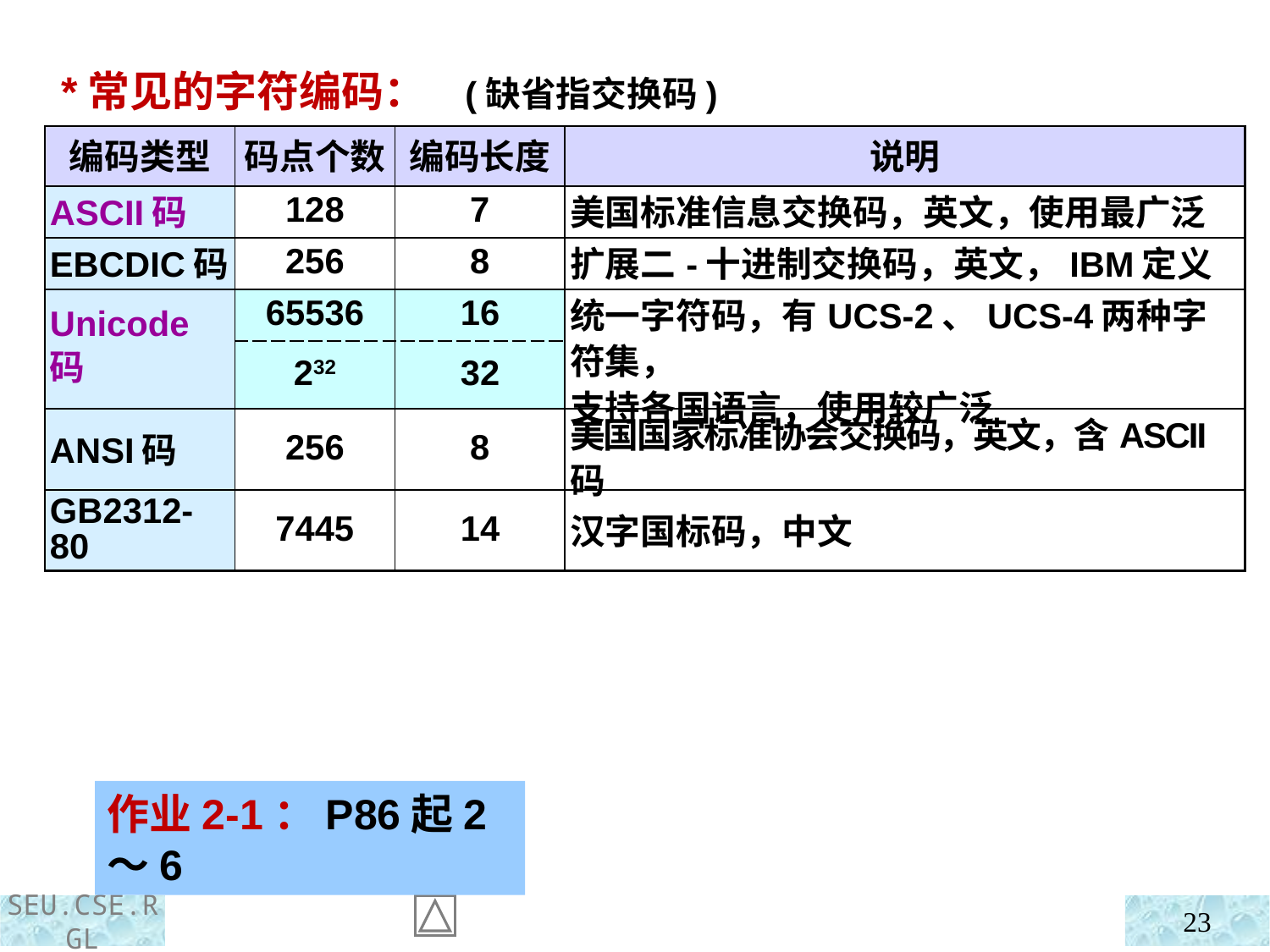

*常见的字符编码：   (缺省指交换码)
| 编码类型 | 码点个数 | 编码长度 | 说明 |
| --- | --- | --- | --- |
| ASCII码 | 128 | 7 | 美国标准信息交换码，英文，使用最广泛 |
| EBCDIC码 | 256 | 8 | 扩展二-十进制交换码，英文，IBM定义 |
| Unicode码 | 65536 | 16 | 统一字符码，有UCS-2、UCS-4两种字符集， 支持各国语言，使用较广泛 |
|  | 232 | 32 |  |
| ANSI码 | 256 | 8 | 美国国家标准协会交换码，英文，含ASCII码 |
| GB2312-80 | 7445 | 14 | 汉字国标码，中文 |
作业2-1：P86起2～6
23